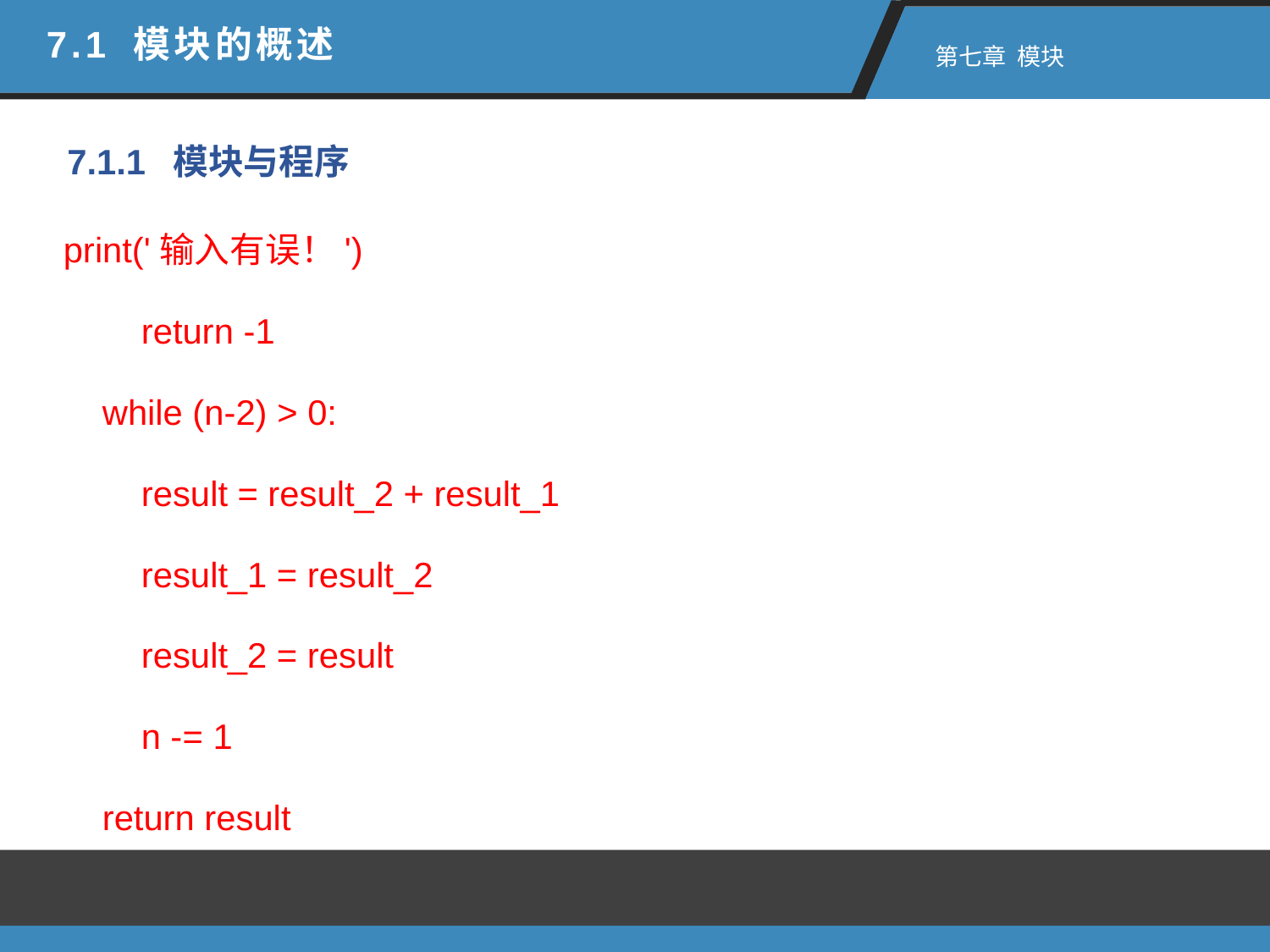

7.1 模块的概述
  第七章  模块
7.1.1  模块与程序
print('输入有误！')
        return -1
    while (n-2) > 0:
        result = result_2 + result_1
        result_1 = result_2
        result_2 = result
        n -= 1
    return result